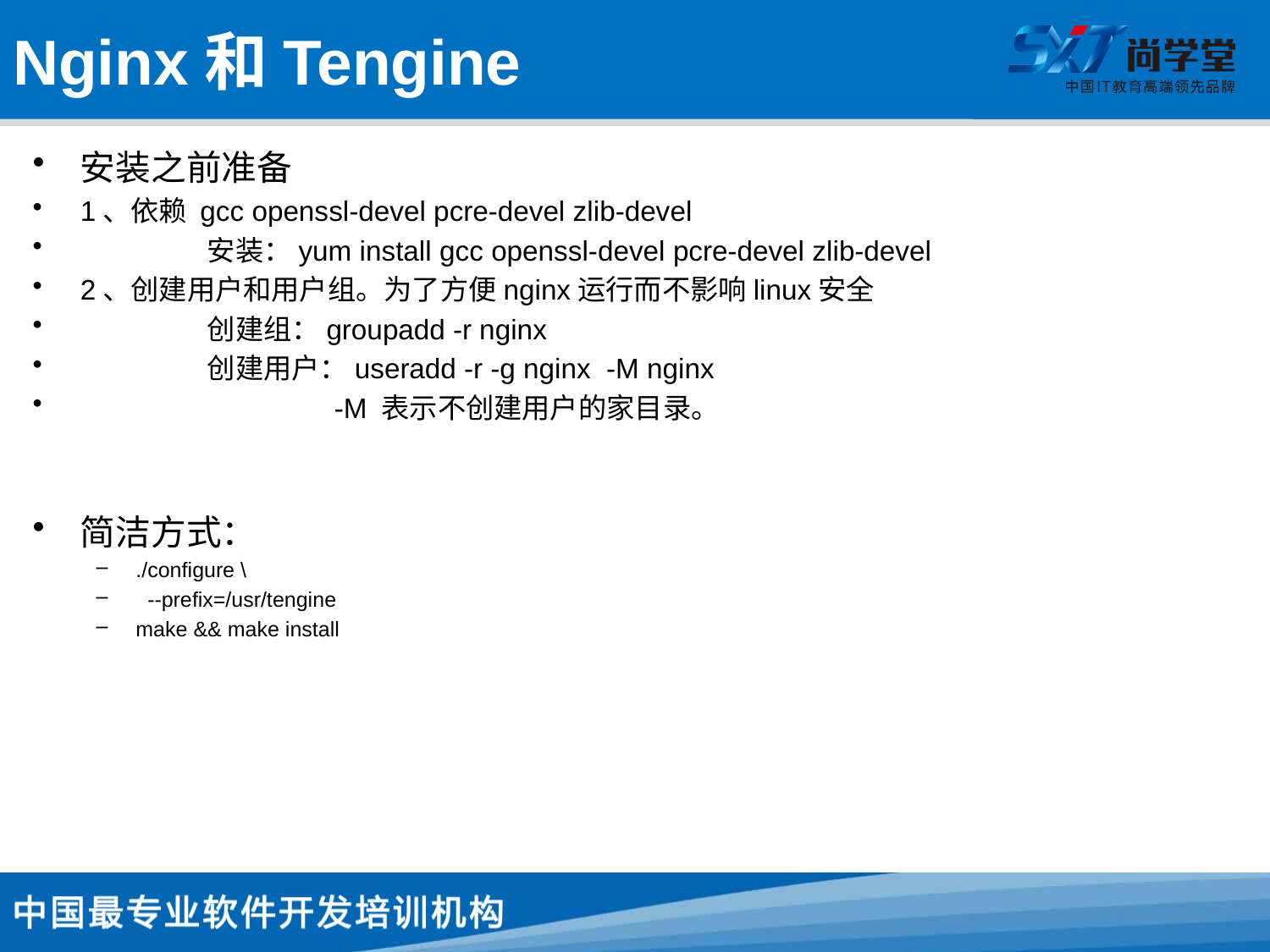

# Nginx和Tengine
安装之前准备
1、依赖 gcc openssl-devel pcre-devel zlib-devel
	安装：yum install gcc openssl-devel pcre-devel zlib-devel
2、创建用户和用户组。为了方便nginx运行而不影响linux安全
	创建组：groupadd -r nginx
	创建用户：useradd -r -g nginx  -M nginx
		-M 表示不创建用户的家目录。

简洁方式：
./configure \
  --prefix=/usr/tengine
make && make install